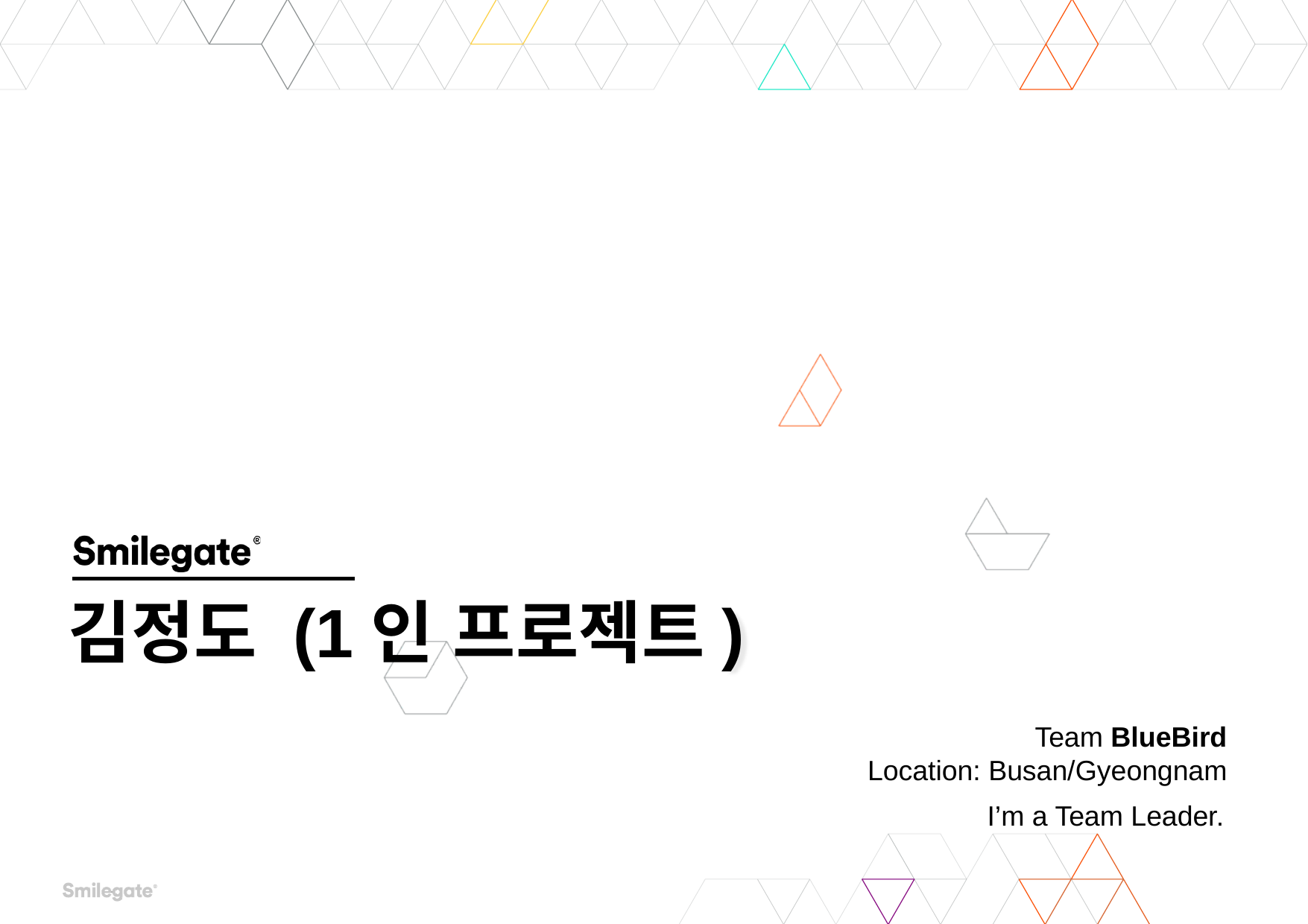

김정도 (1인 프로젝트)
Team BlueBird
Location: Busan/Gyeongnam
I’m a Team Leader.